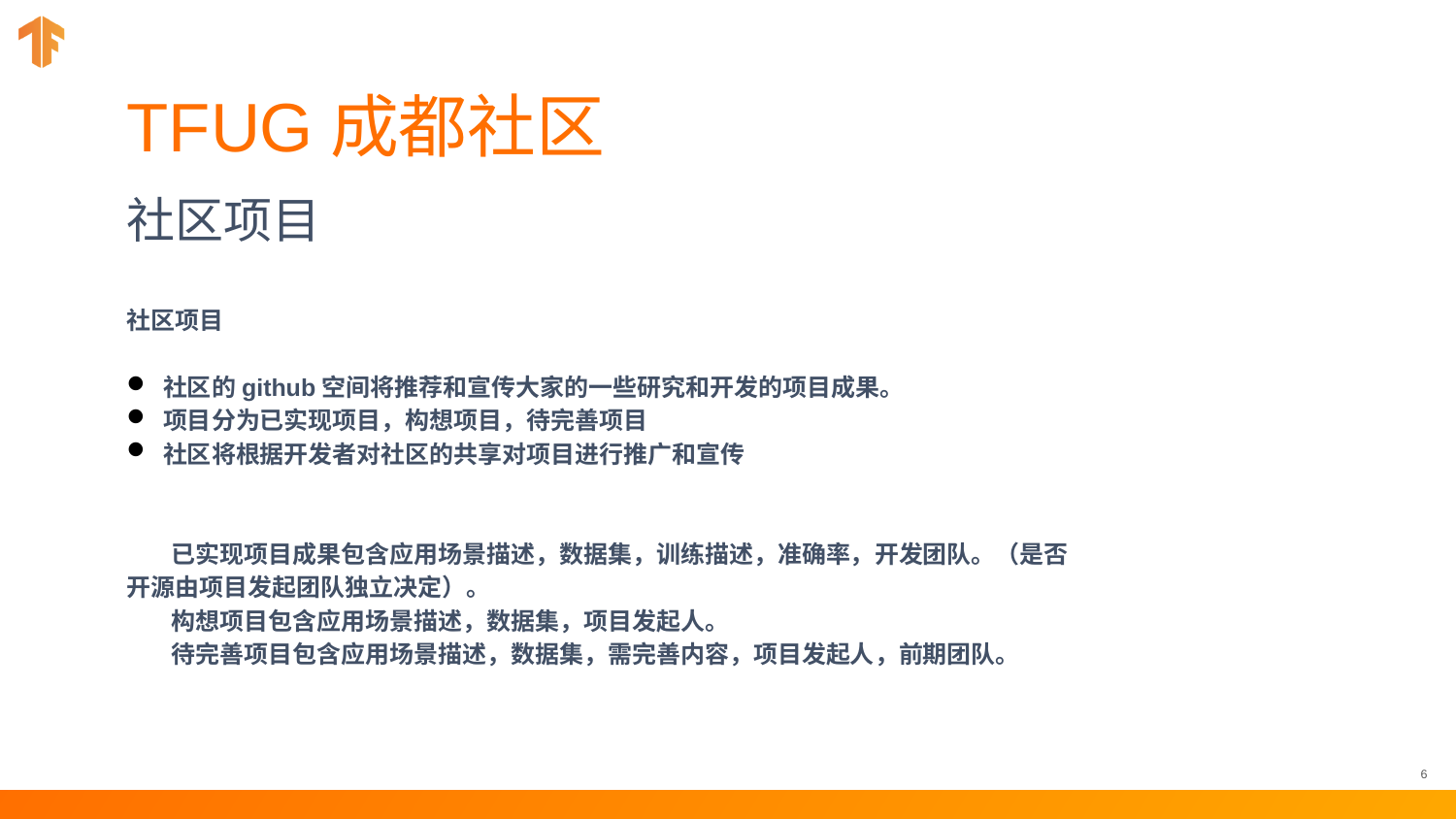

# TFUG成都社区
社区项目
社区项目

社区的github空间将推荐和宣传大家的一些研究和开发的项目成果。
项目分为已实现项目，构想项目，待完善项目
社区将根据开发者对社区的共享对项目进行推广和宣传

       已实现项目成果包含应用场景描述，数据集，训练描述，准确率，开发团队。（是否开源由项目发起团队独立决定）。
       构想项目包含应用场景描述，数据集，项目发起人。
       待完善项目包含应用场景描述，数据集，需完善内容，项目发起人，前期团队。

6